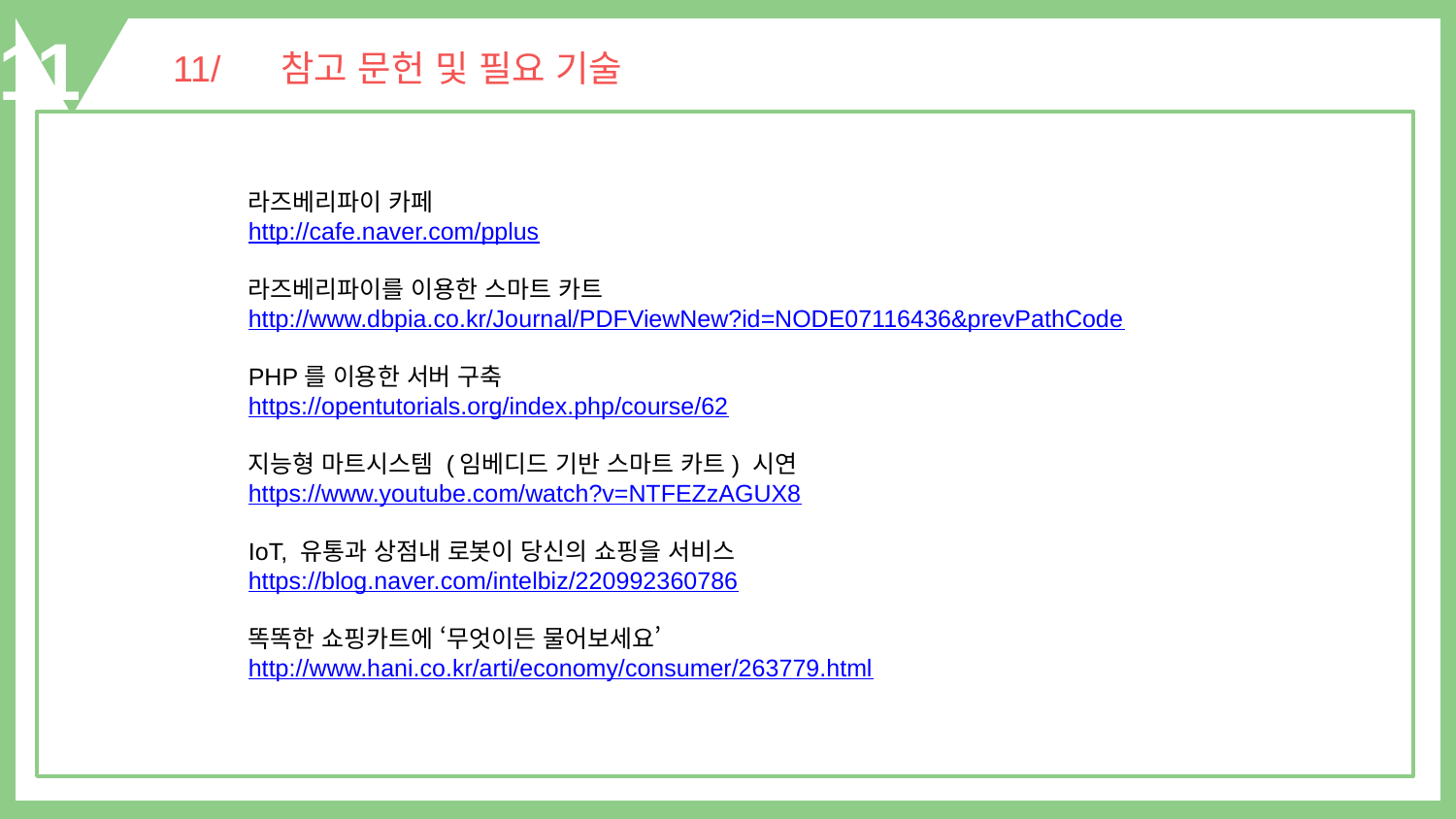

11
11/     참고 문헌 및 필요 기술
라즈베리파이 카페
http://cafe.naver.com/pplus

라즈베리파이를 이용한 스마트 카트
http://www.dbpia.co.kr/Journal/PDFViewNew?id=NODE07116436&prevPathCode

PHP를 이용한 서버 구축
https://opentutorials.org/index.php/course/62

지능형 마트시스템 (임베디드 기반 스마트 카트) 시연
https://www.youtube.com/watch?v=NTFEZzAGUX8

IoT, 유통과 상점내 로봇이 당신의 쇼핑을 서비스
https://blog.naver.com/intelbiz/220992360786

똑똑한 쇼핑카트에 ‘무엇이든 물어보세요’
http://www.hani.co.kr/arti/economy/consumer/263779.html